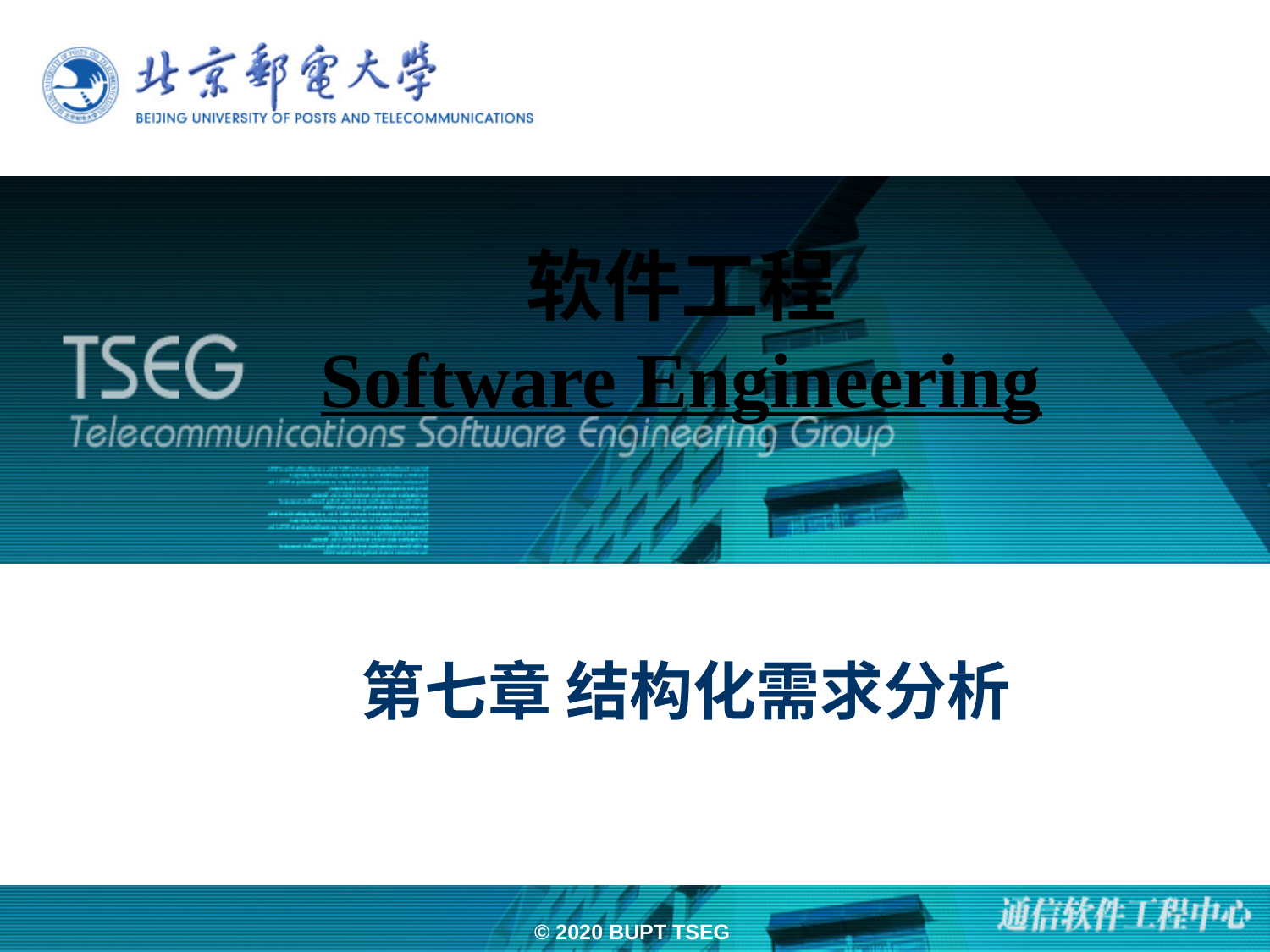

# 软件工程 Software Engineering
第七章 结构化需求分析

© 2020 BUPT TSEG